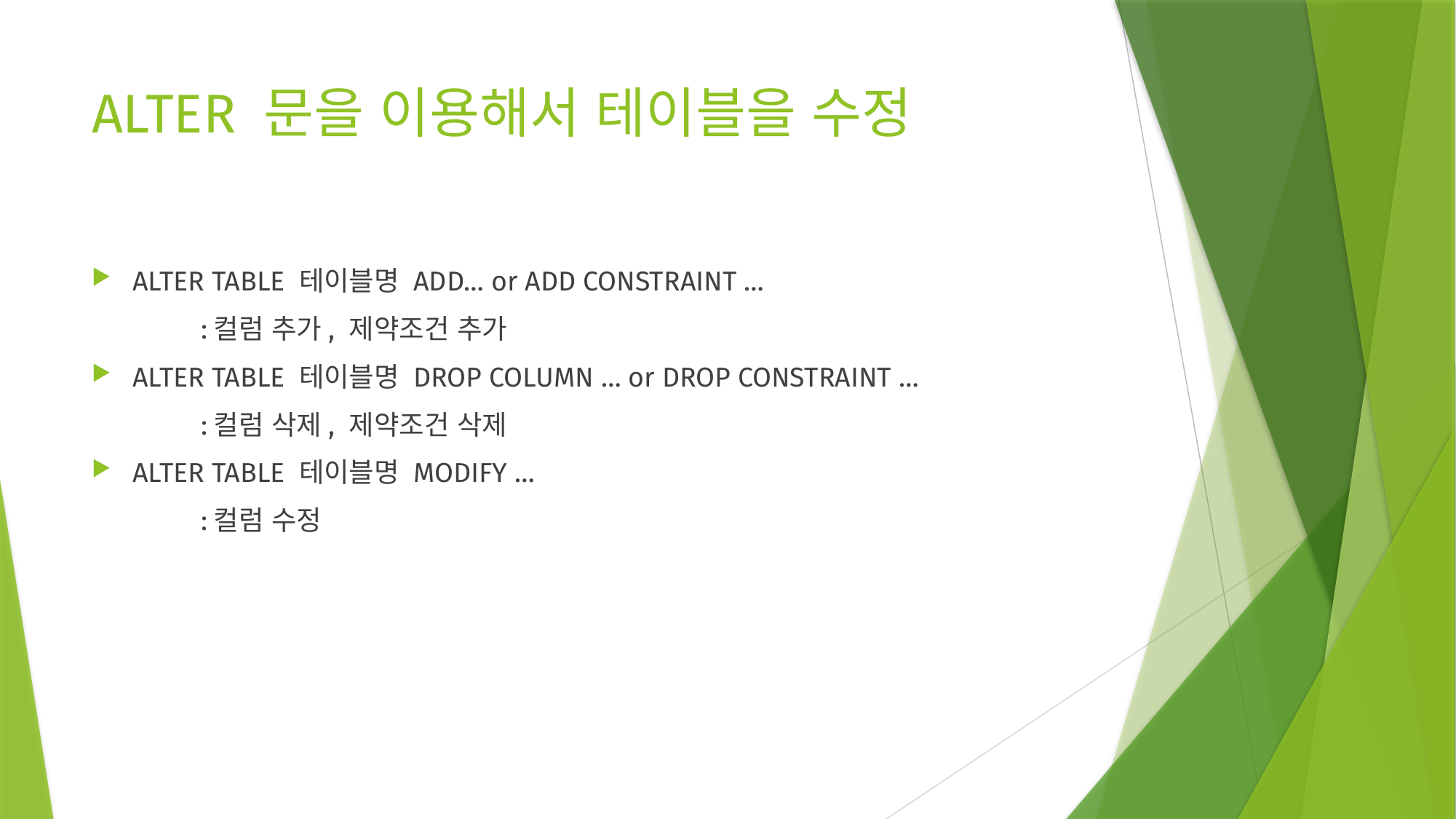

# ALTER 문을 이용해서 테이블을 수정
ALTER TABLE 테이블명 ADD… or ADD CONSTRAINT …
	:컬럼 추가, 제약조건 추가
ALTER TABLE 테이블명 DROP COLUMN … or DROP CONSTRAINT …
	:컬럼 삭제, 제약조건 삭제
ALTER TABLE 테이블명 MODIFY …
	:컬럼 수정